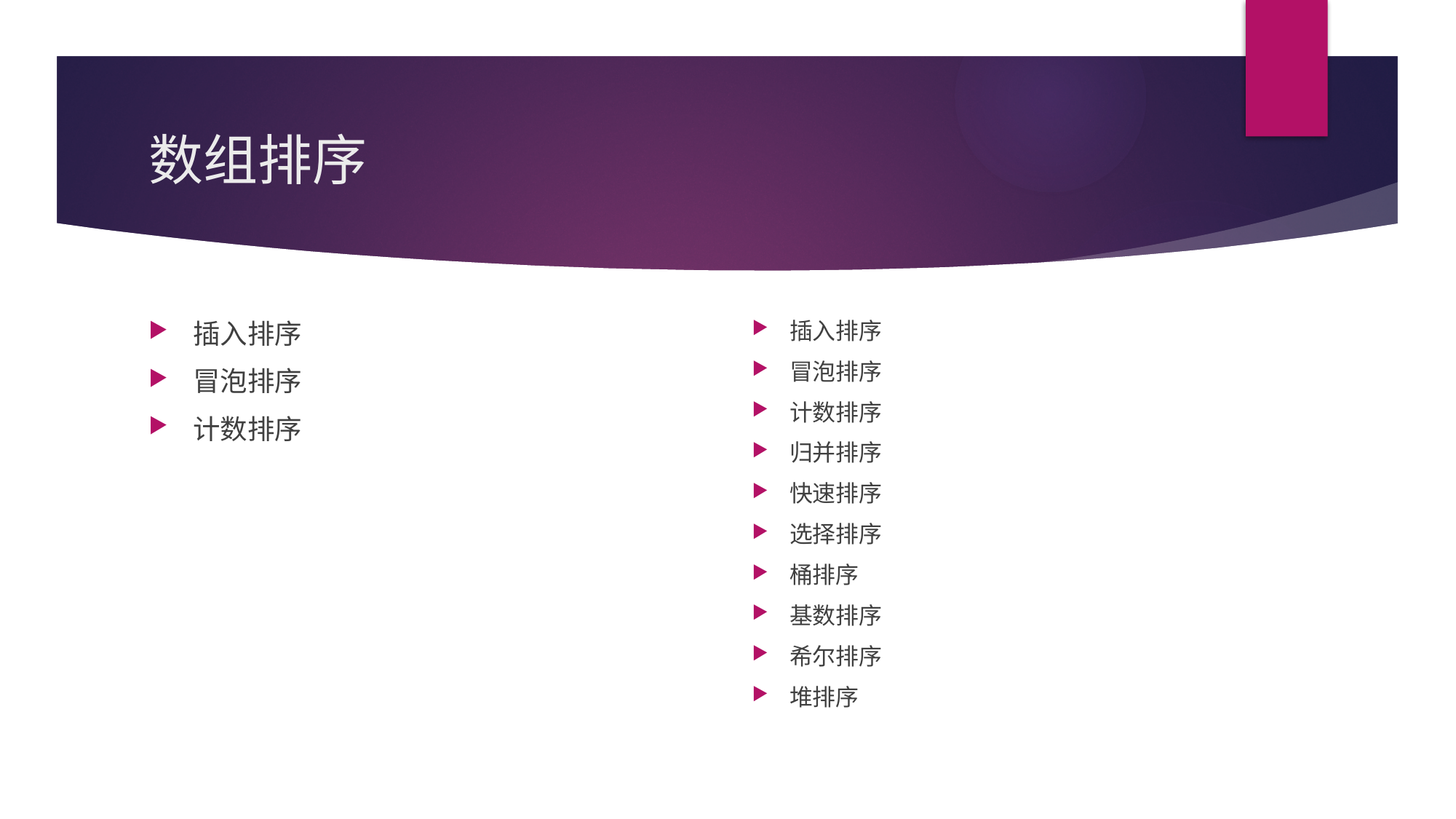

# 数组排序
插入排序
冒泡排序
计数排序
插入排序
冒泡排序
计数排序
归并排序
快速排序
选择排序
桶排序
基数排序
希尔排序
堆排序